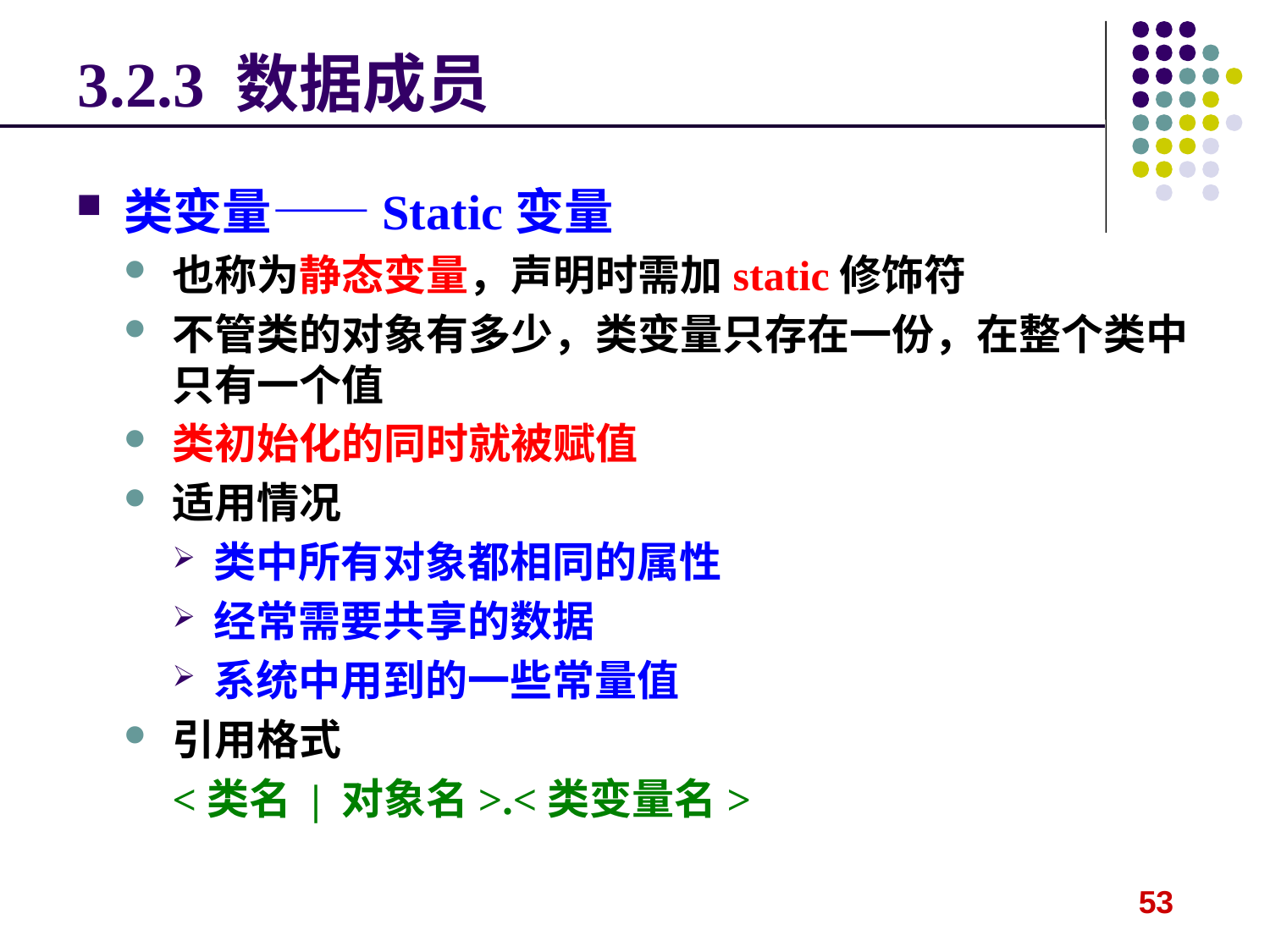

# 3.2.3 数据成员
类变量——Static变量
也称为静态变量，声明时需加static修饰符
不管类的对象有多少，类变量只存在一份，在整个类中只有一个值
类初始化的同时就被赋值
适用情况
类中所有对象都相同的属性
经常需要共享的数据
系统中用到的一些常量值
引用格式
<类名 | 对象名>.<类变量名>